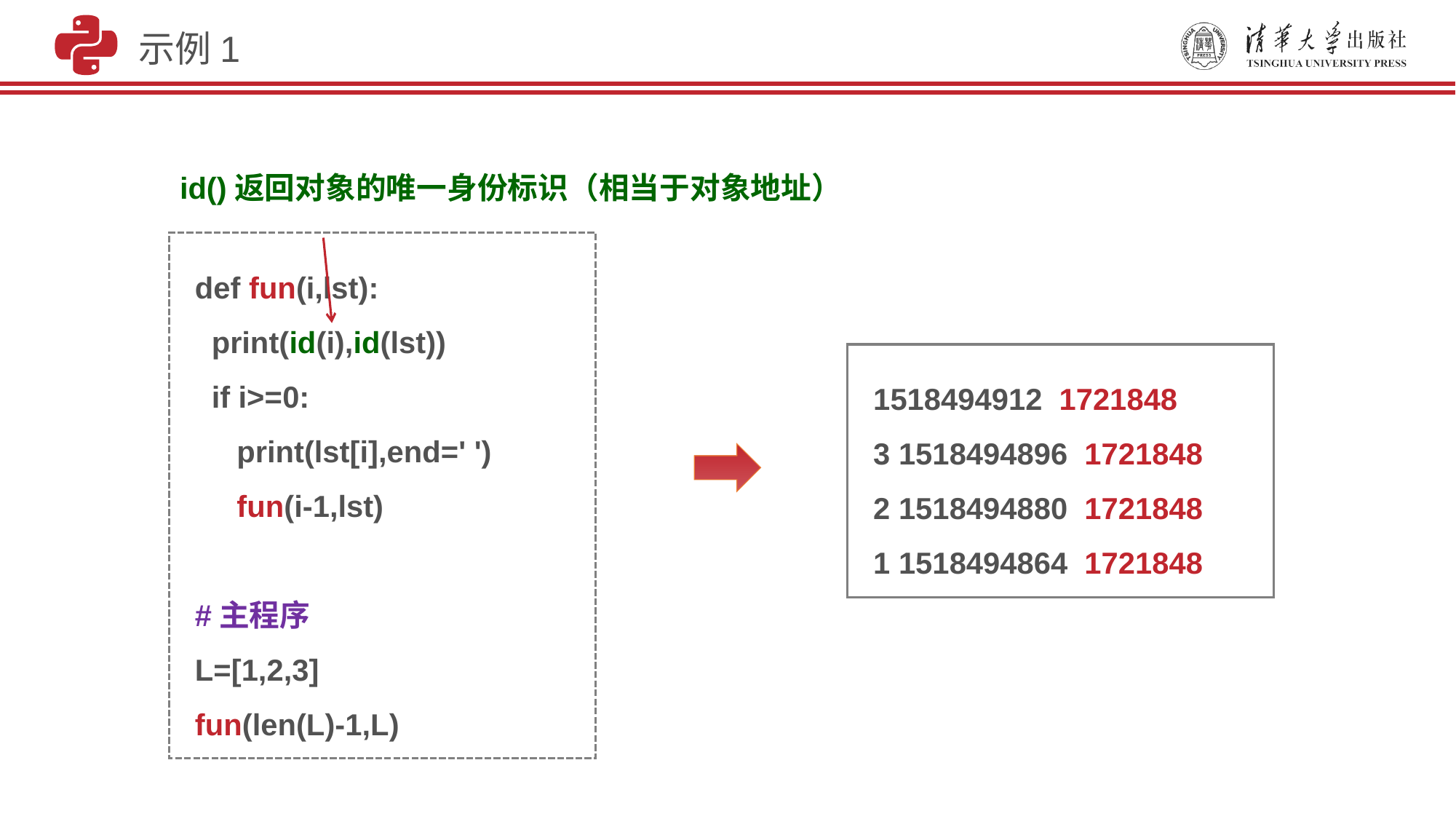

示例1
id()返回对象的唯一身份标识（相当于对象地址）
def fun(i,lst):
  print(id(i),id(lst))
  if i>=0:
     print(lst[i],end=' ')
     fun(i-1,lst)

#主程序
L=[1,2,3]
fun(len(L)-1,L)
1518494912  1721848
3 1518494896  1721848
2 1518494880  1721848
1 1518494864  1721848